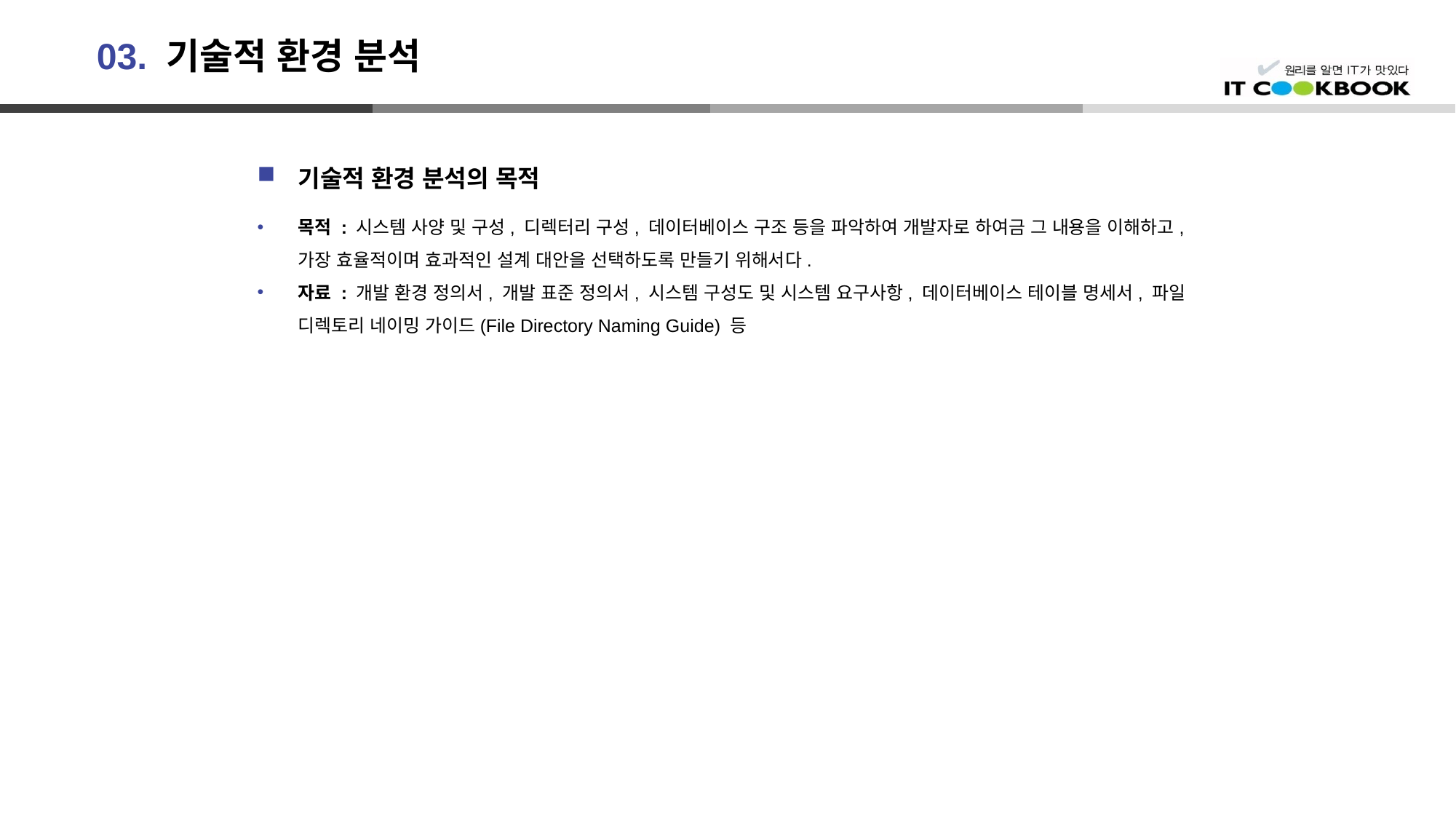

# 03. 기술적 환경 분석
기술적 환경 분석의 목적
목적 : 시스템 사양 및 구성, 디렉터리 구성, 데이터베이스 구조 등을 파악하여 개발자로 하여금 그 내용을 이해하고, 가장 효율적이며 효과적인 설계 대안을 선택하도록 만들기 위해서다.
자료 : 개발 환경 정의서, 개발 표준 정의서, 시스템 구성도 및 시스템 요구사항, 데이터베이스 테이블 명세서, 파일 디렉토리 네이밍 가이드(File Directory Naming Guide) 등